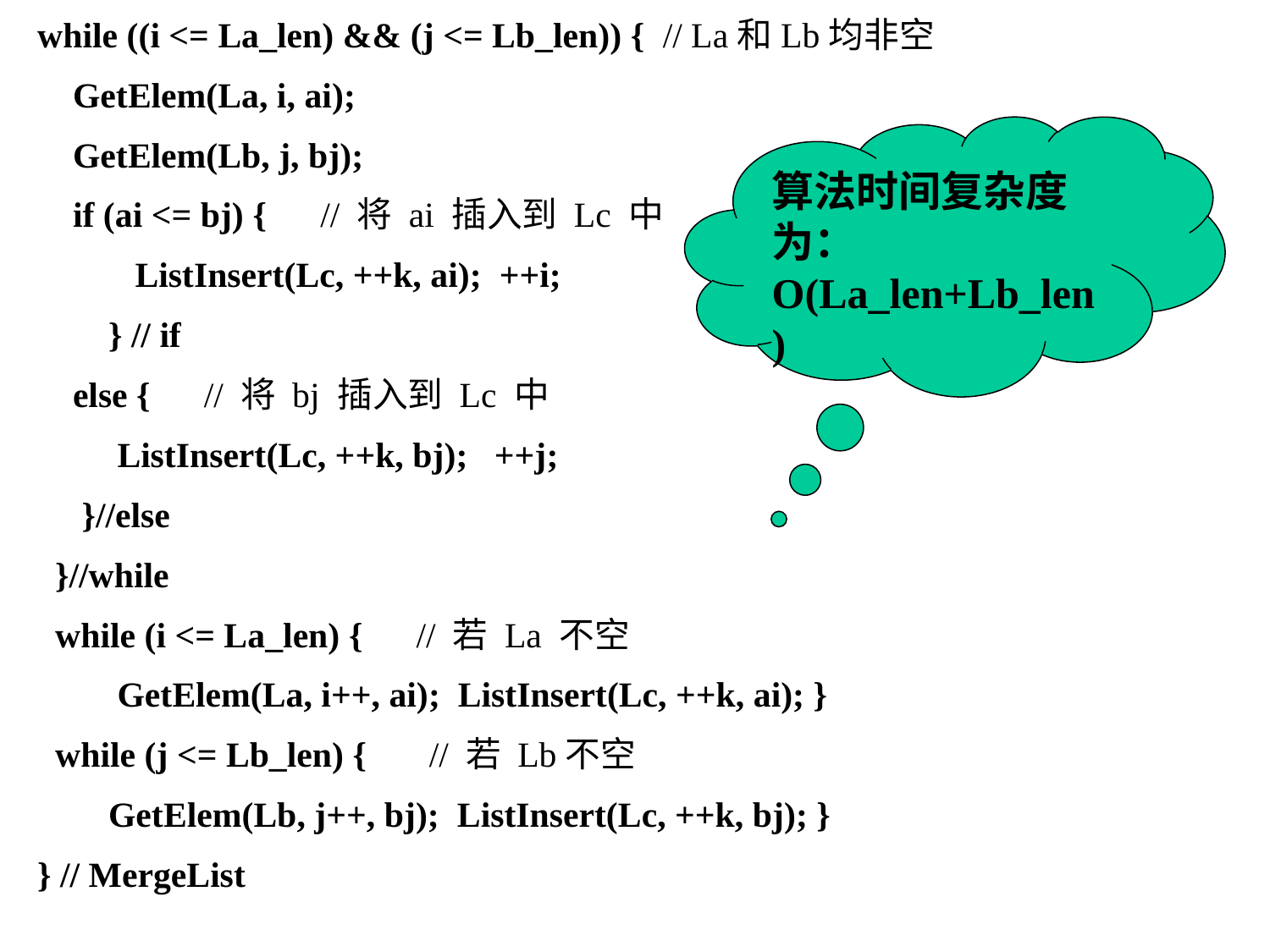

while ((i <= La_len) && (j <= Lb_len)) {  // La和Lb均非空
    GetElem(La, i, ai);
    GetElem(Lb, j, bj);
    if (ai <= bj) {      // 将 ai 插入到 Lc 中
           ListInsert(Lc, ++k, ai);  ++i;
        } // if
    else {      // 将 bj 插入到 Lc 中
         ListInsert(Lc, ++k, bj);   ++j;
     }//else
  }//while
  while (i <= La_len) {      // 若 La 不空
         GetElem(La, i++, ai);  ListInsert(Lc, ++k, ai); }
  while (j <= Lb_len) {       // 若 Lb不空
        GetElem(Lb, j++, bj);  ListInsert(Lc, ++k, bj); }
} // MergeList
算法时间复杂度为：O(La_len+Lb_len)